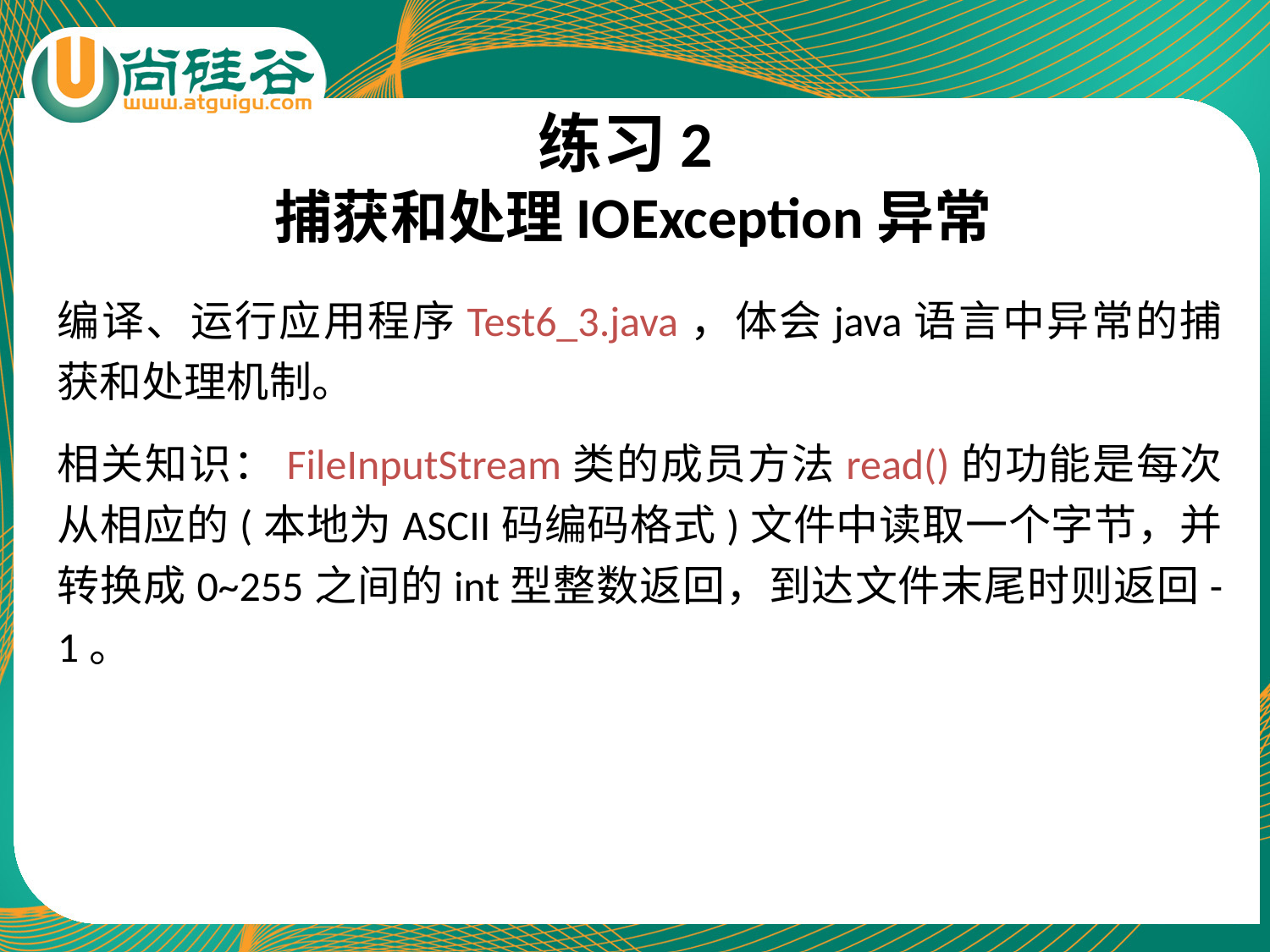

# 练习2 捕获和处理IOException异常
编译、运行应用程序Test6_3.java，体会java语言中异常的捕获和处理机制。
相关知识：FileInputStream类的成员方法read()的功能是每次从相应的(本地为ASCII码编码格式)文件中读取一个字节，并转换成0~255之间的int型整数返回，到达文件末尾时则返回-1。